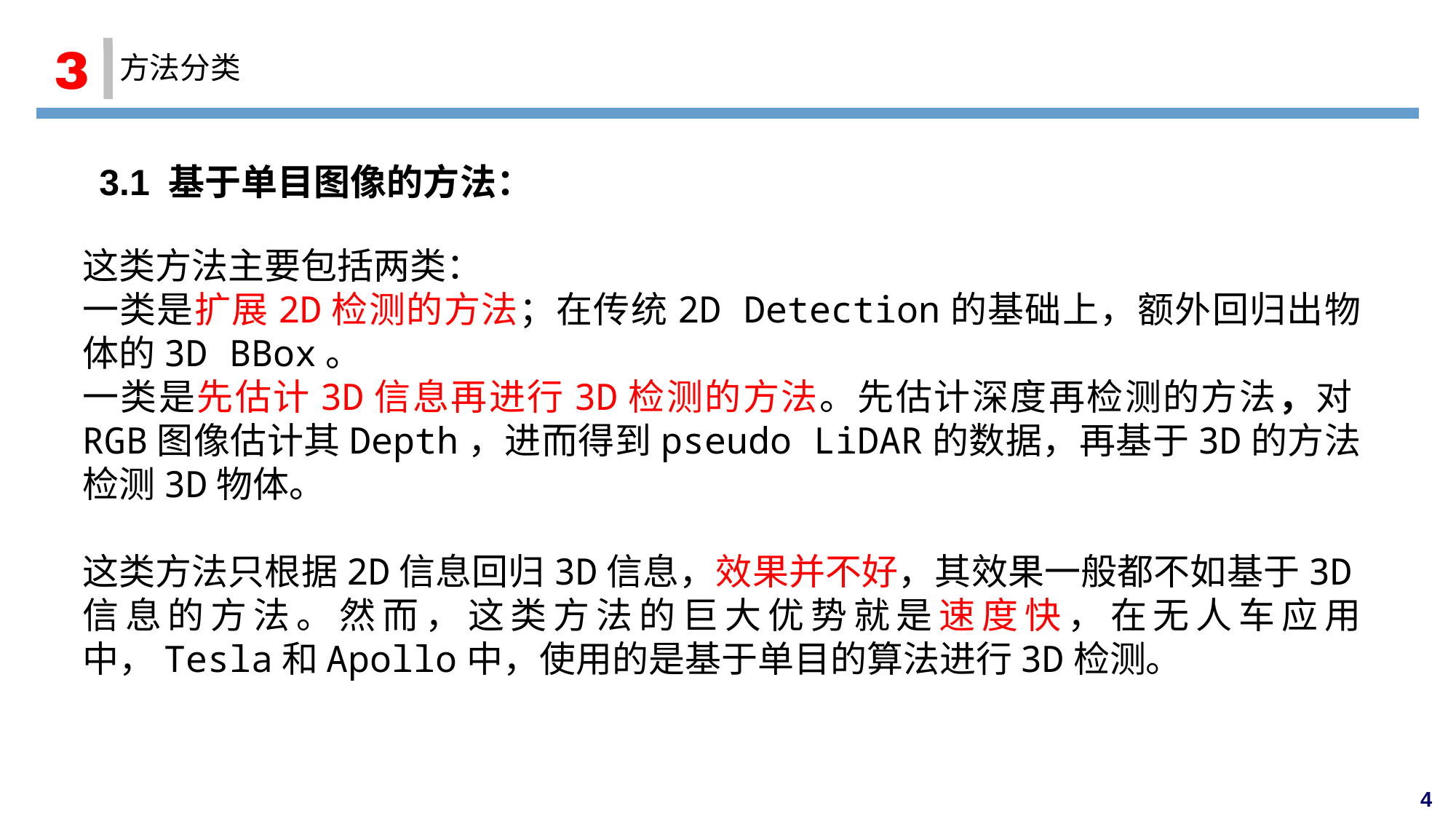

3

方法分类
 3.1 基于单目图像的方法：
这类方法主要包括两类：
一类是扩展2D检测的方法；在传统2D Detection的基础上，额外回归出物体的3D BBox。
一类是先估计3D信息再进行3D检测的方法。先估计深度再检测的方法，对RGB图像估计其Depth，进而得到pseudo LiDAR的数据，再基于3D的方法检测3D物体。

这类方法只根据2D信息回归3D信息，效果并不好，其效果一般都不如基于3D信息的方法。然而，这类方法的巨大优势就是速度快，在无人车应用中，Tesla和Apollo中，使用的是基于单目的算法进行3D检测。
4